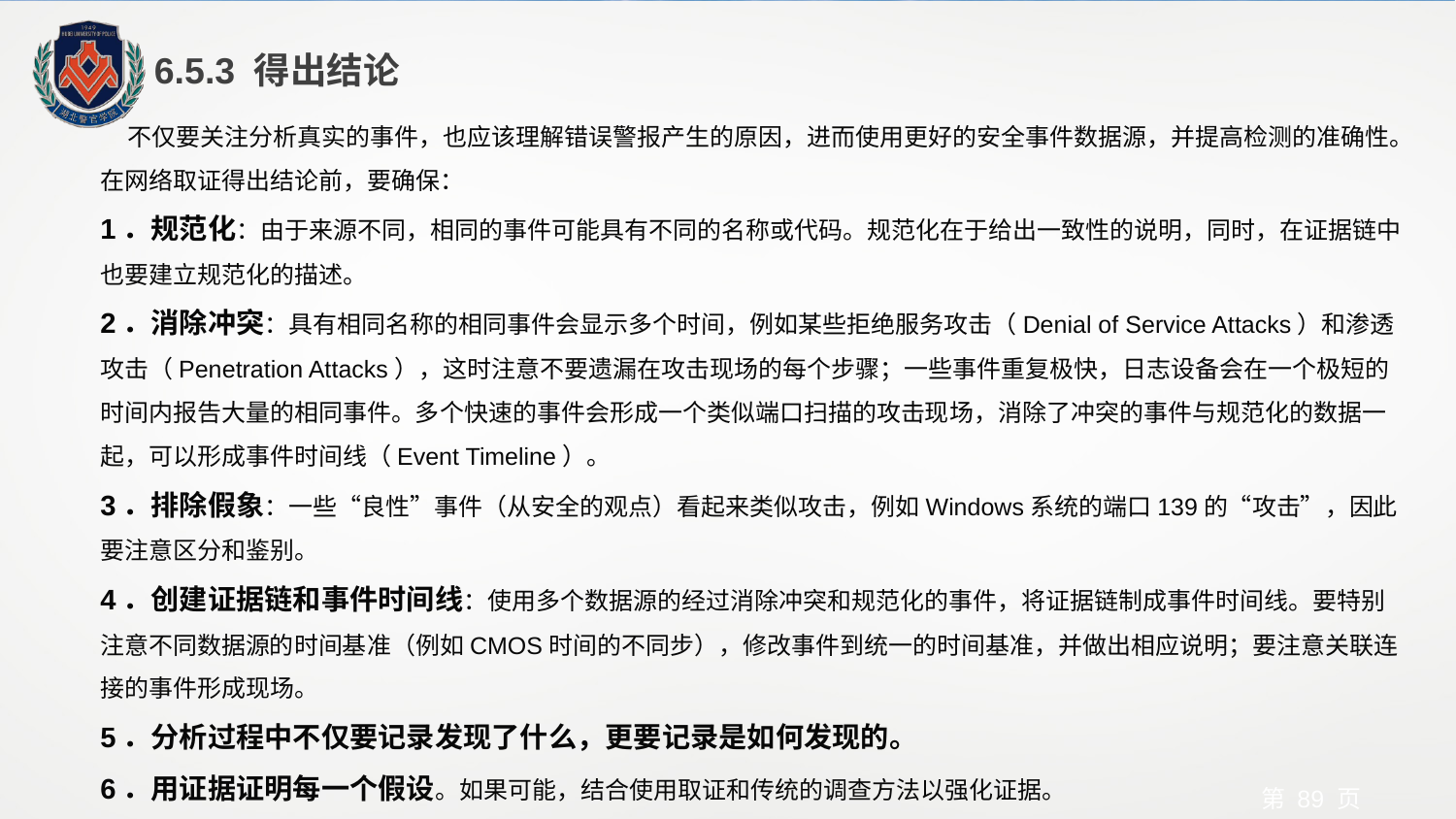

6.5.3 得出结论
    不仅要关注分析真实的事件，也应该理解错误警报产生的原因，进而使用更好的安全事件数据源，并提高检测的准确性。在网络取证得出结论前，要确保：
1．规范化：由于来源不同，相同的事件可能具有不同的名称或代码。规范化在于给出一致性的说明，同时，在证据链中也要建立规范化的描述。
2．消除冲突：具有相同名称的相同事件会显示多个时间，例如某些拒绝服务攻击（Denial of Service Attacks）和渗透攻击（Penetration Attacks），这时注意不要遗漏在攻击现场的每个步骤；一些事件重复极快，日志设备会在一个极短的时间内报告大量的相同事件。多个快速的事件会形成一个类似端口扫描的攻击现场，消除了冲突的事件与规范化的数据一起，可以形成事件时间线（Event Timeline）。
3．排除假象：一些“良性”事件（从安全的观点）看起来类似攻击，例如Windows系统的端口139的“攻击”，因此要注意区分和鉴别。
4．创建证据链和事件时间线：使用多个数据源的经过消除冲突和规范化的事件，将证据链制成事件时间线。要特别注意不同数据源的时间基准（例如CMOS时间的不同步），修改事件到统一的时间基准，并做出相应说明；要注意关联连接的事件形成现场。
5．分析过程中不仅要记录发现了什么，更要记录是如何发现的。
6．用证据证明每一个假设。如果可能，结合使用取证和传统的调查方法以强化证据。